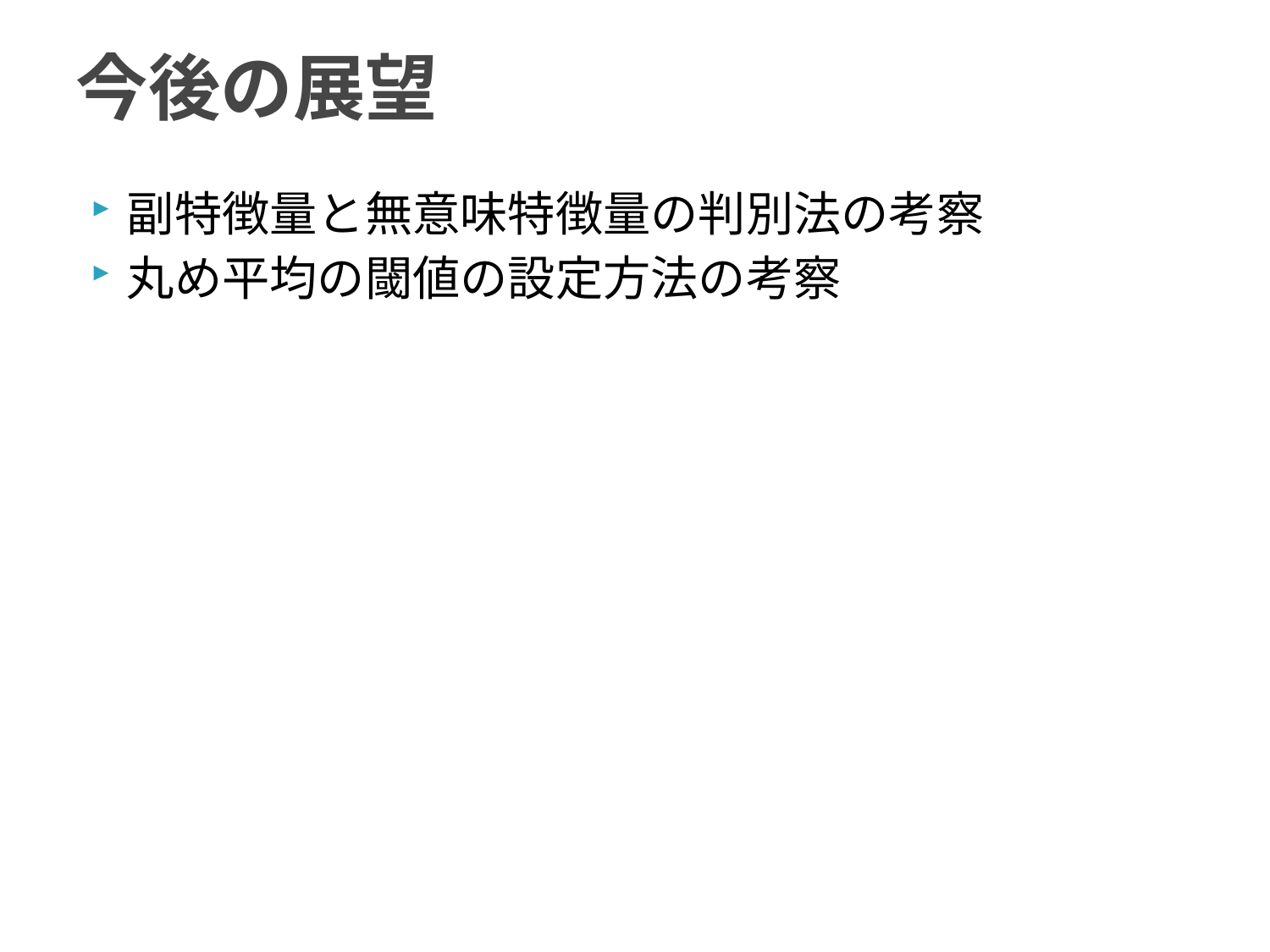

# 今後の展望
副特徴量と無意味特徴量の判別法の考察
丸め平均の閾値の設定方法の考察